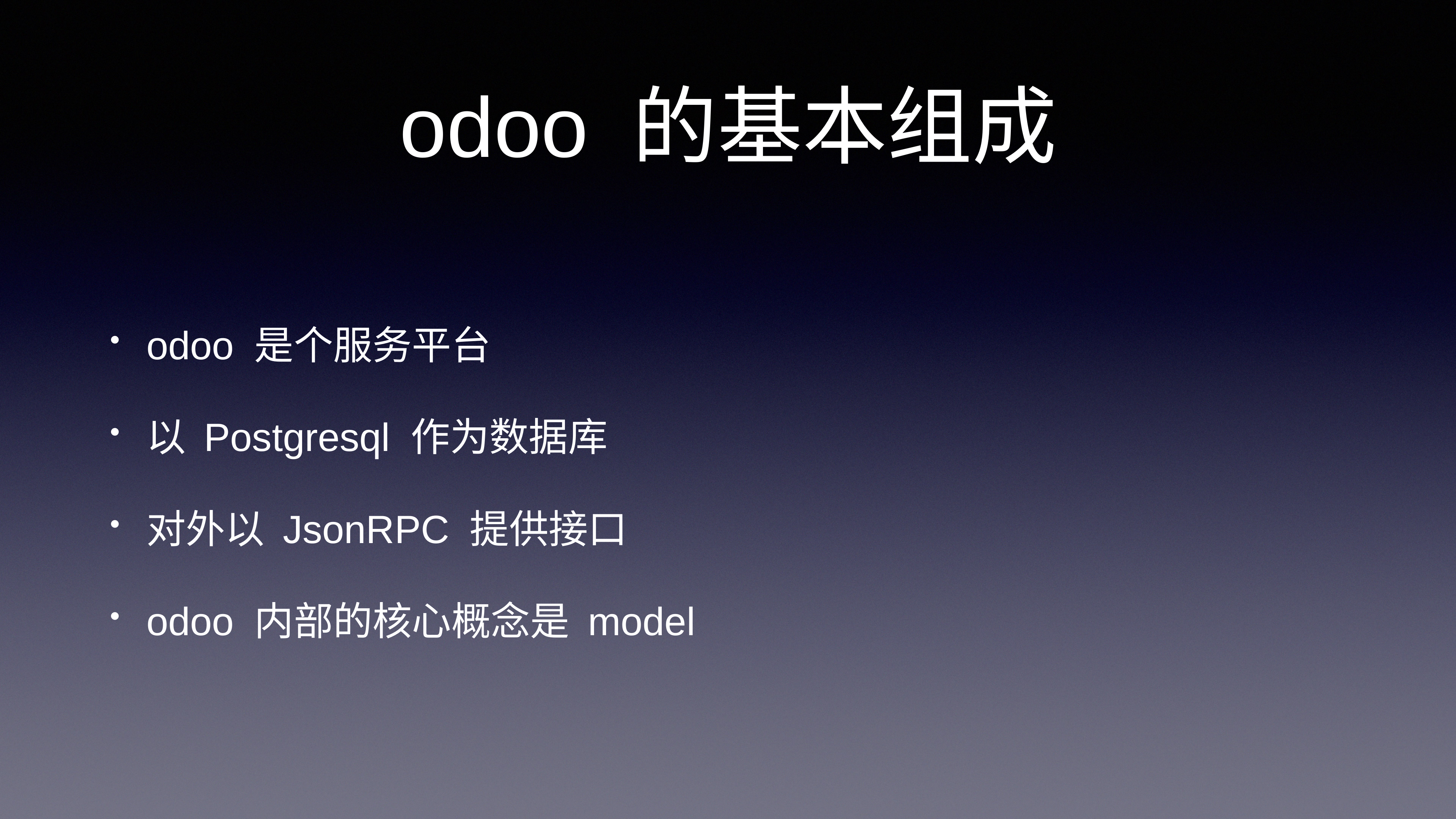

# odoo 的基本组成
odoo 是个服务平台
以 Postgresql 作为数据库
对外以 JsonRPC 提供接口
odoo 内部的核心概念是 model